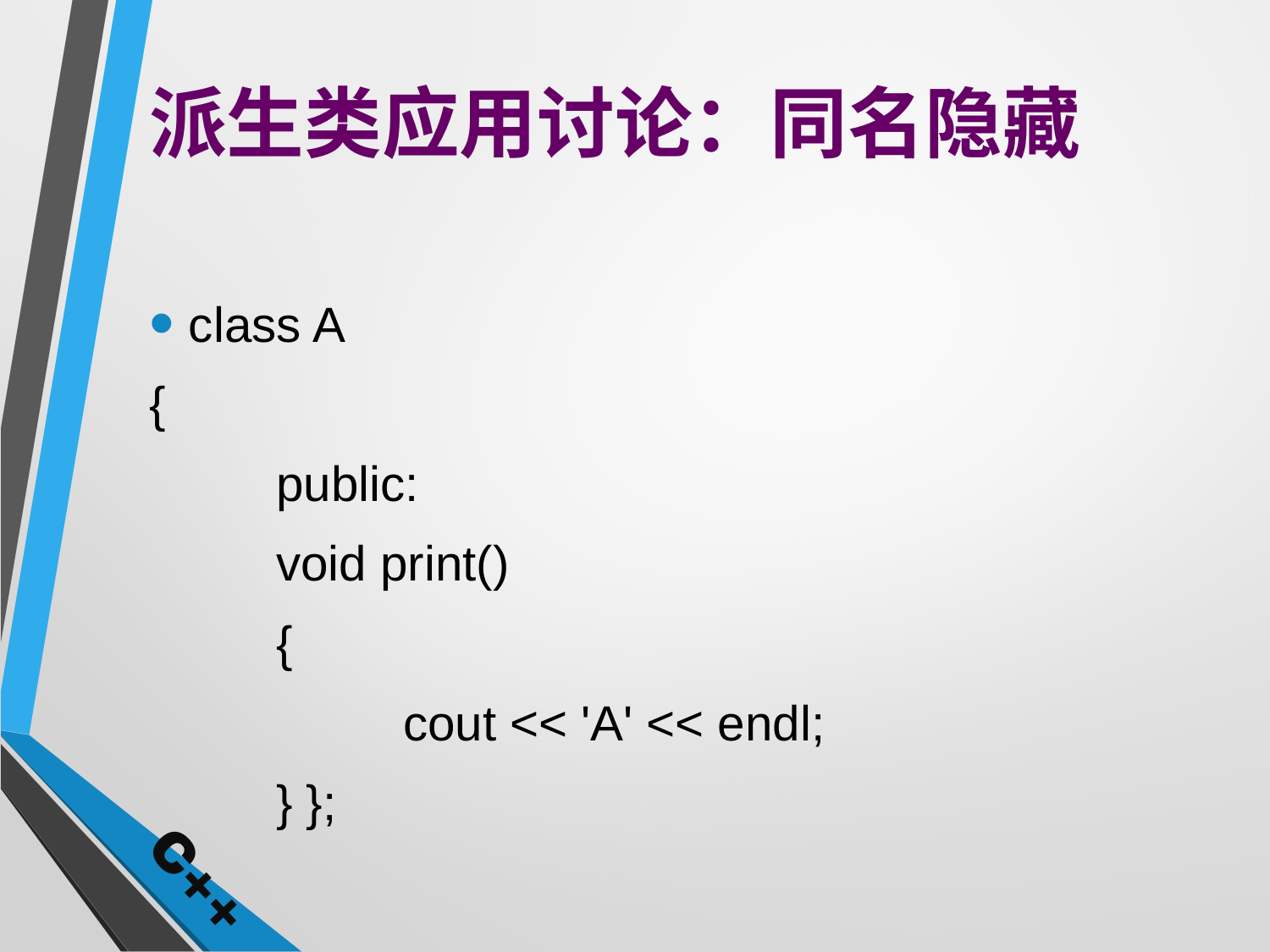

# 派生类应用讨论：同名隐藏
class A
{
	public:
	void print()
	{
		cout << 'A' << endl;
	} };